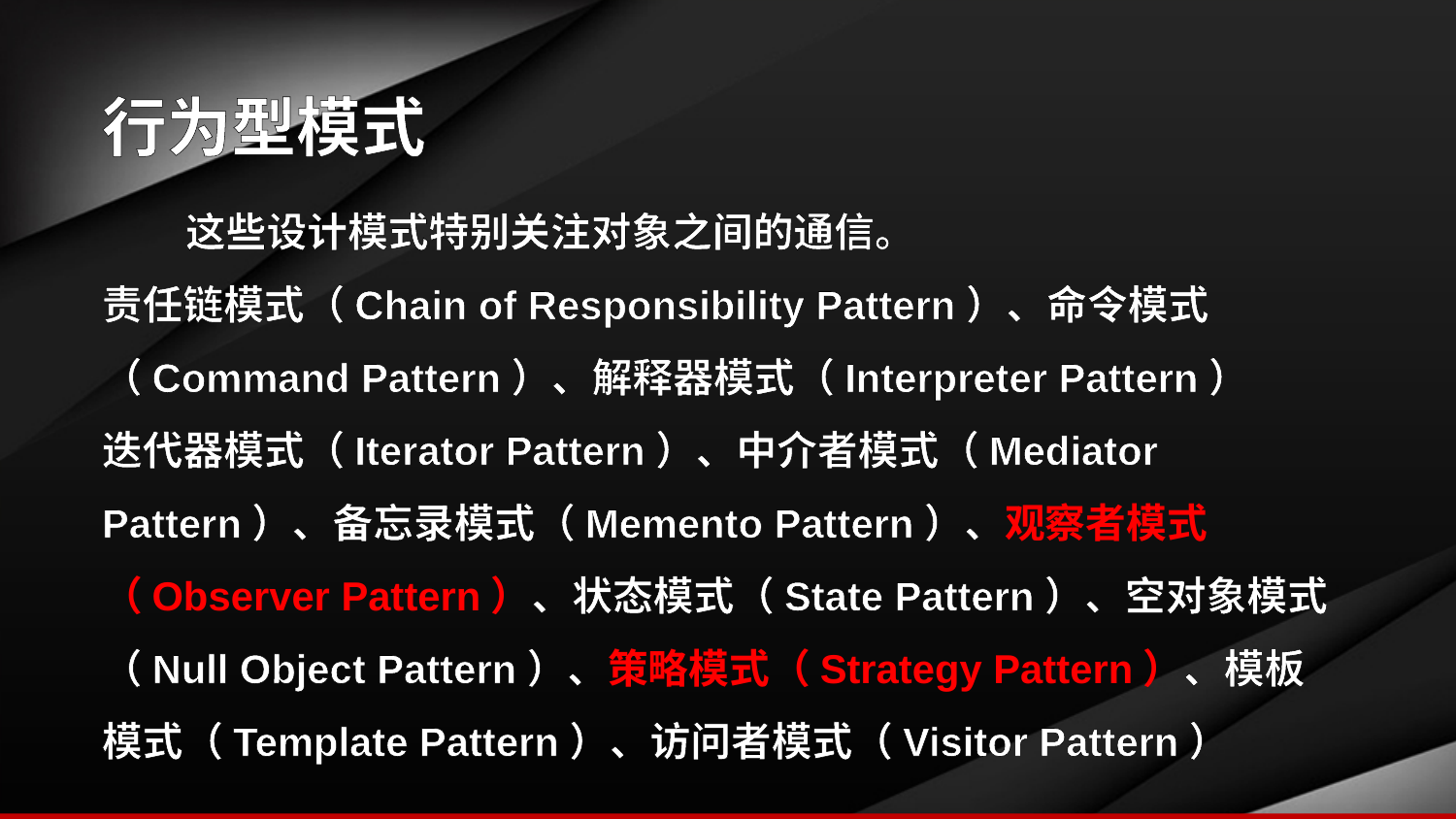

行为型模式
        这些设计模式特别关注对象之间的通信。
责任链模式（Chain of Responsibility Pattern）、命令模式（Command Pattern）、解释器模式（Interpreter Pattern）
迭代器模式（Iterator Pattern）、中介者模式（Mediator Pattern）、备忘录模式（Memento Pattern）、观察者模式（Observer Pattern）、状态模式（State Pattern）、空对象模式（Null Object Pattern）、策略模式（Strategy Pattern）、模板模式（Template Pattern）、访问者模式（Visitor Pattern）